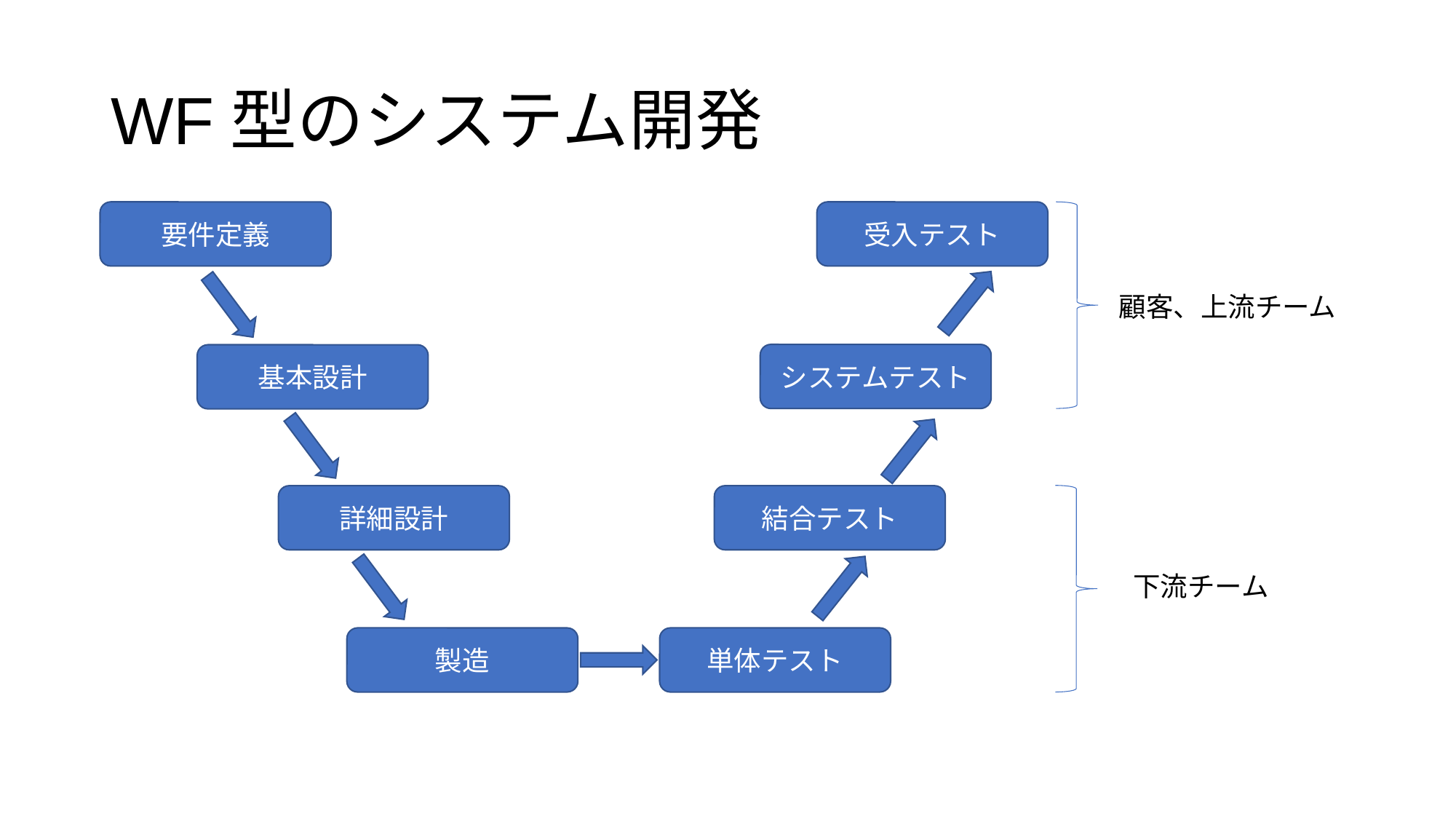

# WF型のシステム開発
要件定義
受入テスト

顧客、上流チーム

システムテスト
基本設計

詳細設計
結合テスト
下流チーム

製造
単体テスト